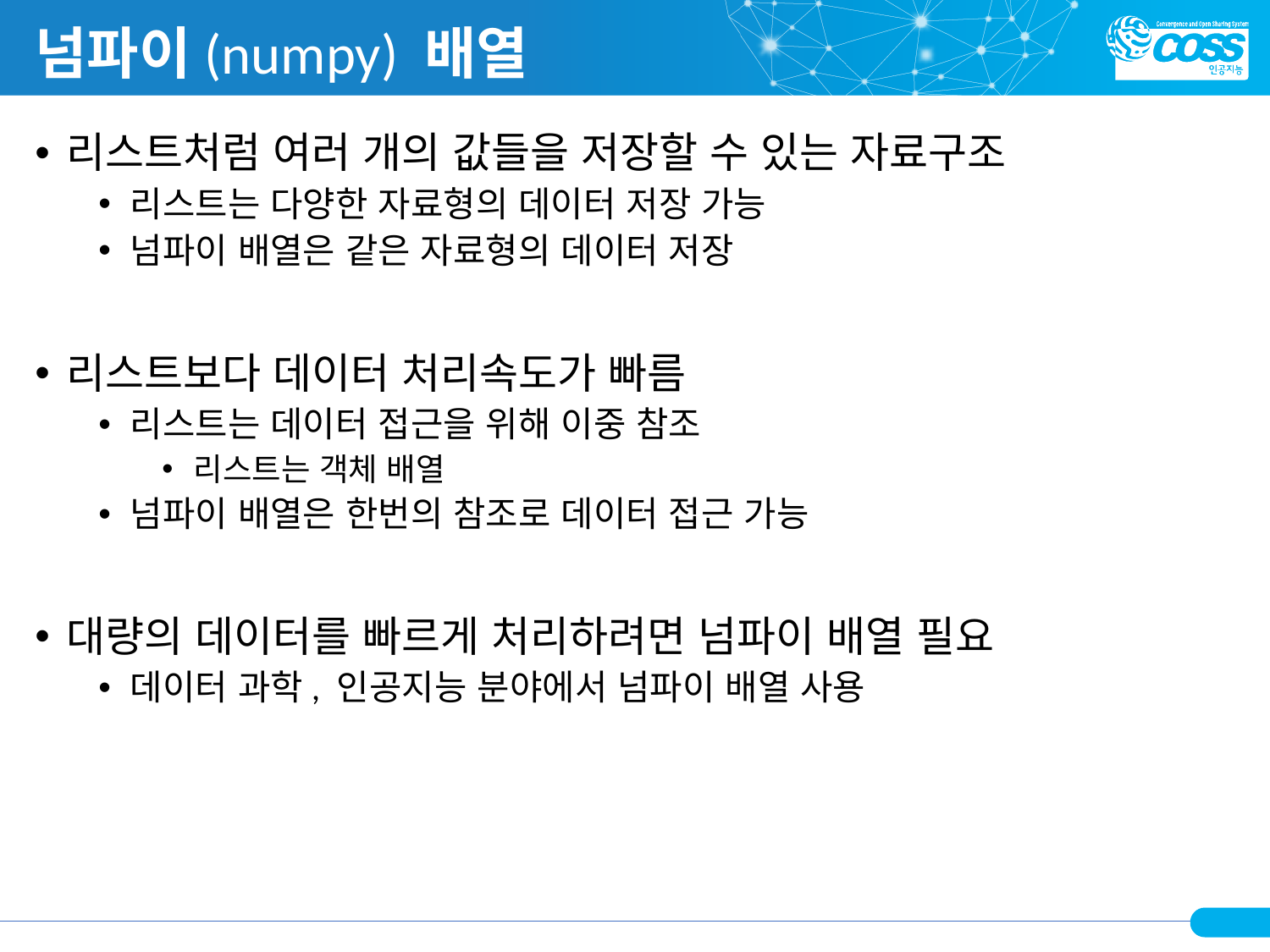

# 넘파이(numpy) 배열
리스트처럼 여러 개의 값들을 저장할 수 있는 자료구조
리스트는 다양한 자료형의 데이터 저장 가능
넘파이 배열은 같은 자료형의 데이터 저장

리스트보다 데이터 처리속도가 빠름
리스트는 데이터 접근을 위해 이중 참조
리스트는 객체 배열
넘파이 배열은 한번의 참조로 데이터 접근 가능

대량의 데이터를 빠르게 처리하려면 넘파이 배열 필요
데이터 과학, 인공지능 분야에서 넘파이 배열 사용